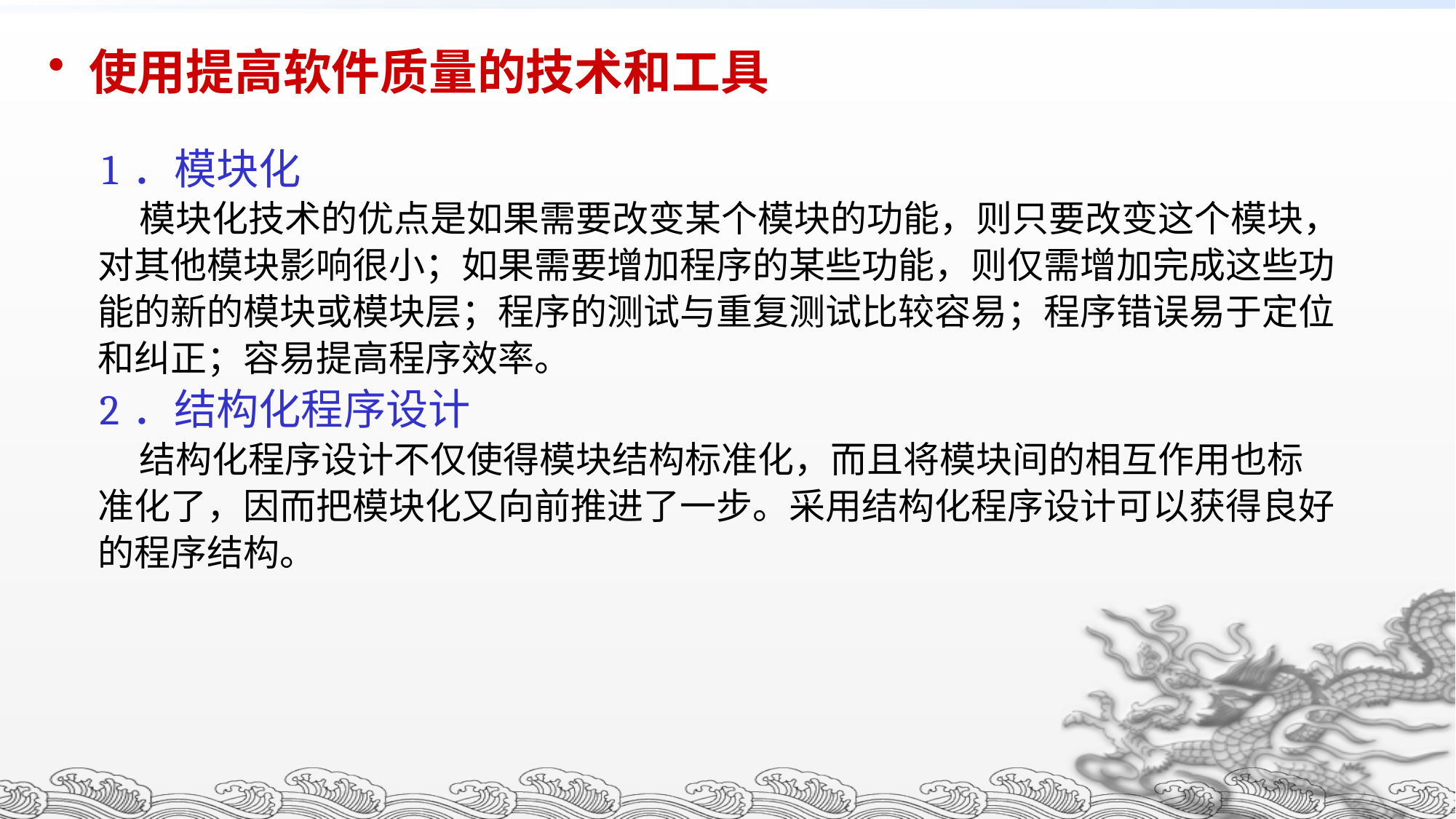

使用提高软件质量的技术和工具
1．模块化
    模块化技术的优点是如果需要改变某个模块的功能，则只要改变这个模块，
对其他模块影响很小；如果需要增加程序的某些功能，则仅需增加完成这些功
能的新的模块或模块层；程序的测试与重复测试比较容易；程序错误易于定位
和纠正；容易提高程序效率。
2．结构化程序设计
    结构化程序设计不仅使得模块结构标准化，而且将模块间的相互作用也标
准化了，因而把模块化又向前推进了一步。采用结构化程序设计可以获得良好
的程序结构。